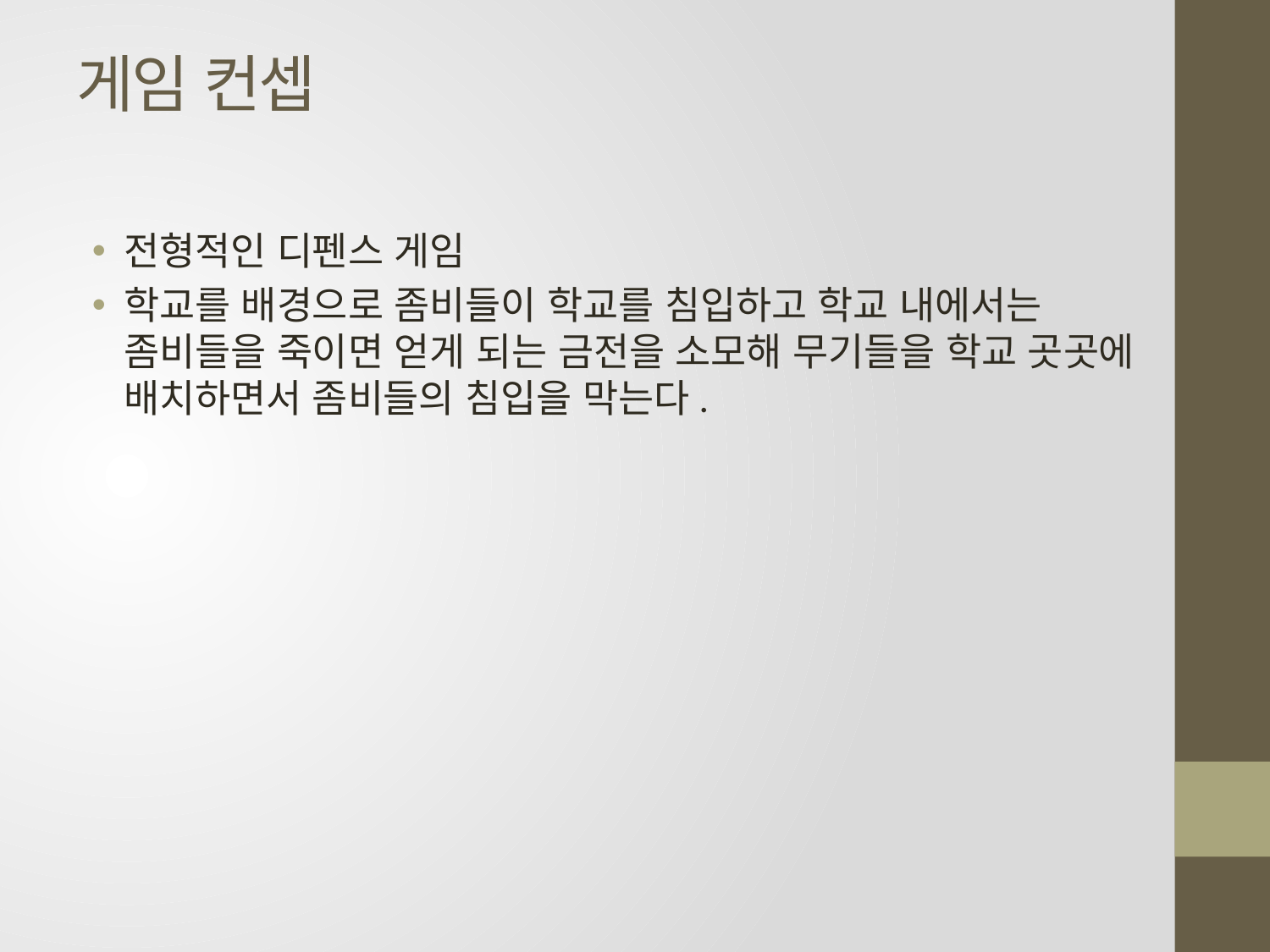

# 게임 컨셉

전형적인 디펜스 게임
학교를 배경으로 좀비들이 학교를 침입하고 학교 내에서는 좀비들을 죽이면 얻게 되는 금전을 소모해 무기들을 학교 곳곳에 배치하면서 좀비들의 침입을 막는다.